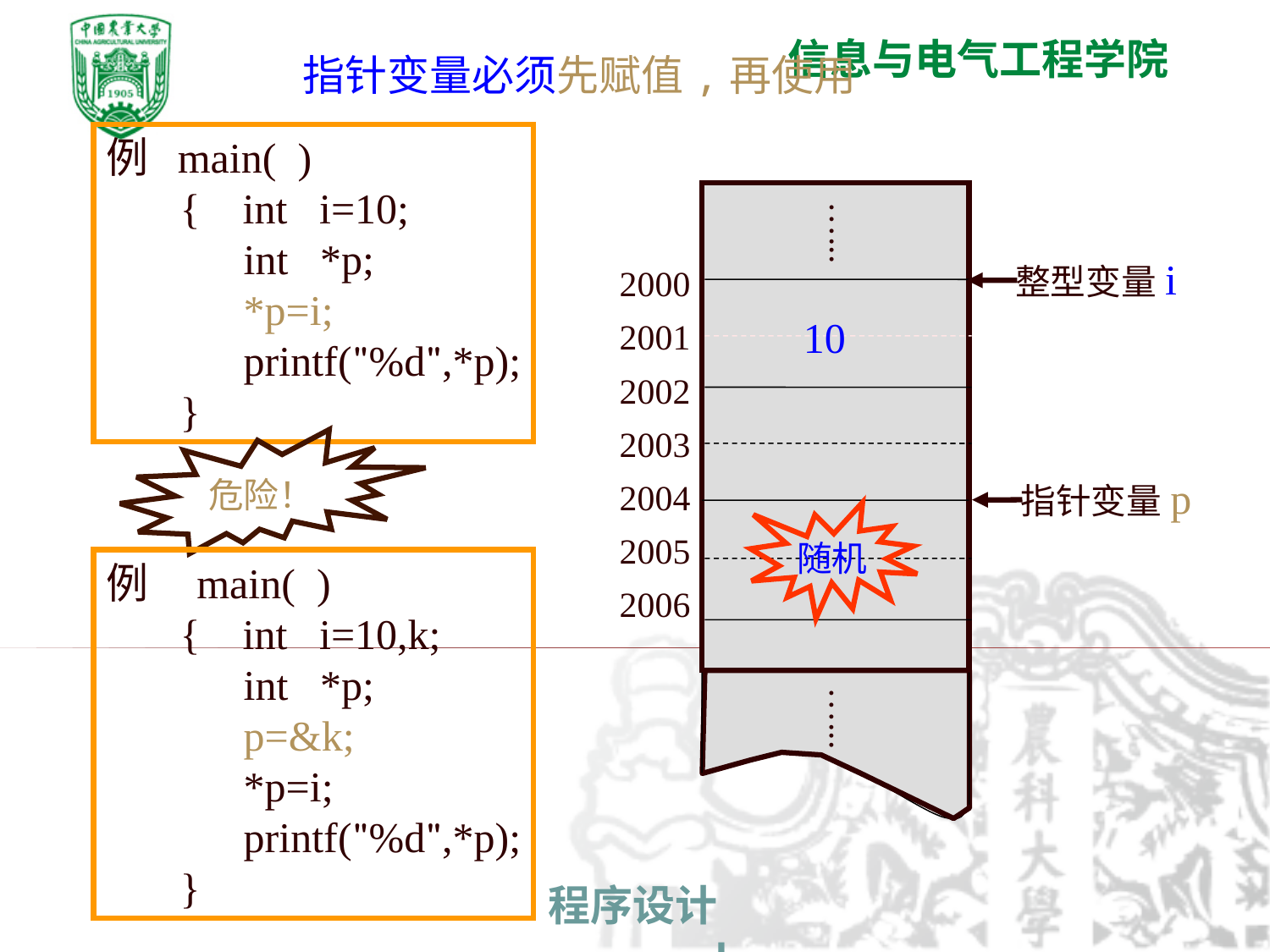

指针变量必须先赋值,再使用
例  main(  )
       {    int   i=10;
             int   *p;
             *p=i;
             printf("%d",*p);
       }

…...
整型变量i
2000

10
2001

2002

2003

指针变量p
2004

2005
随机

2006

…...

危险！
例    main(  )
       {    int   i=10,k;
             int   *p;
             p=&k;
             *p=i;
             printf("%d",*p);
       }